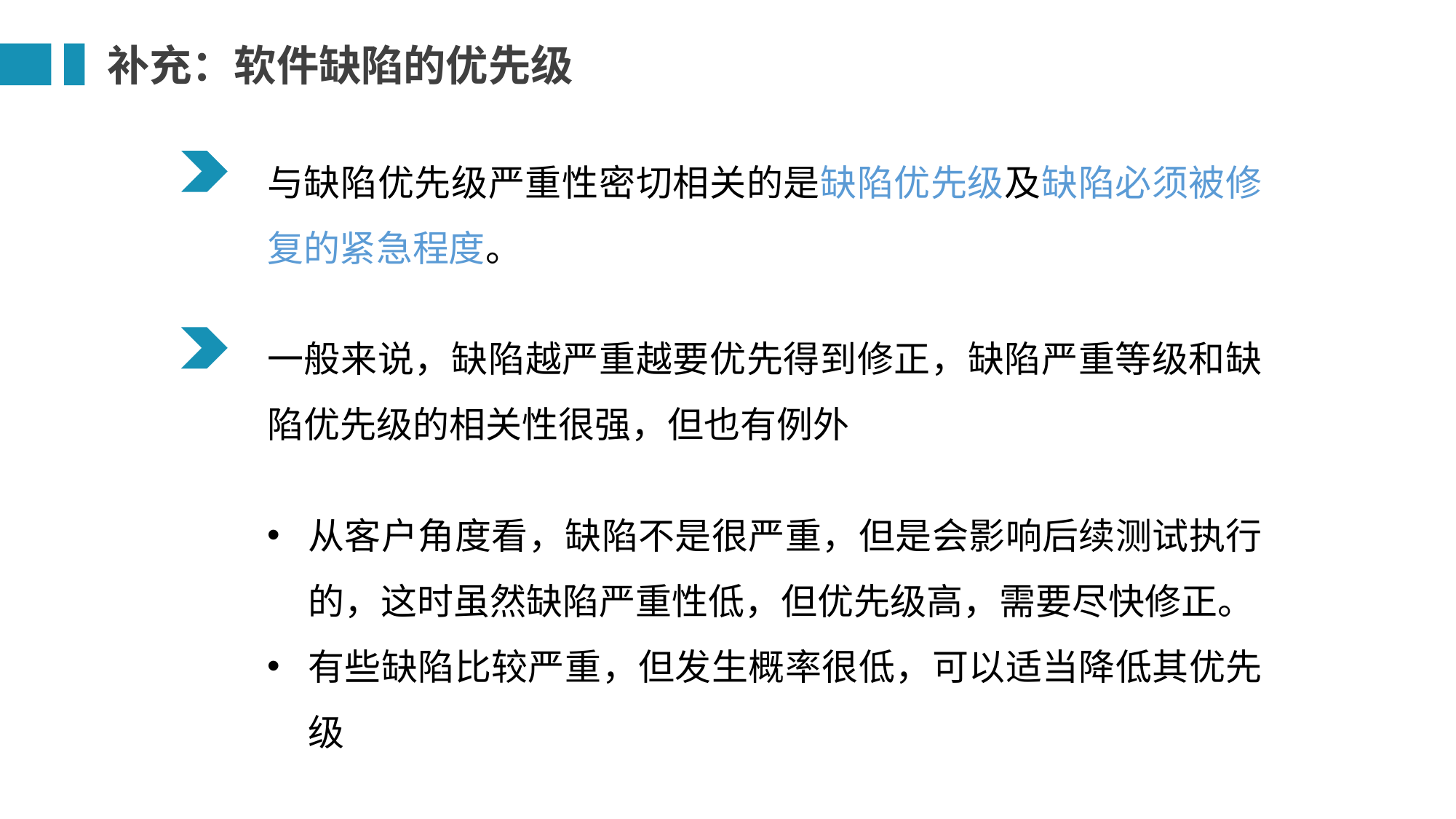

补充：软件缺陷的优先级

与缺陷优先级严重性密切相关的是缺陷优先级及缺陷必须被修复的紧急程度。

一般来说，缺陷越严重越要优先得到修正，缺陷严重等级和缺陷优先级的相关性很强，但也有例外

从客户角度看，缺陷不是很严重，但是会影响后续测试执行的，这时虽然缺陷严重性低，但优先级高，需要尽快修正。
有些缺陷比较严重，但发生概率很低，可以适当降低其优先级
82